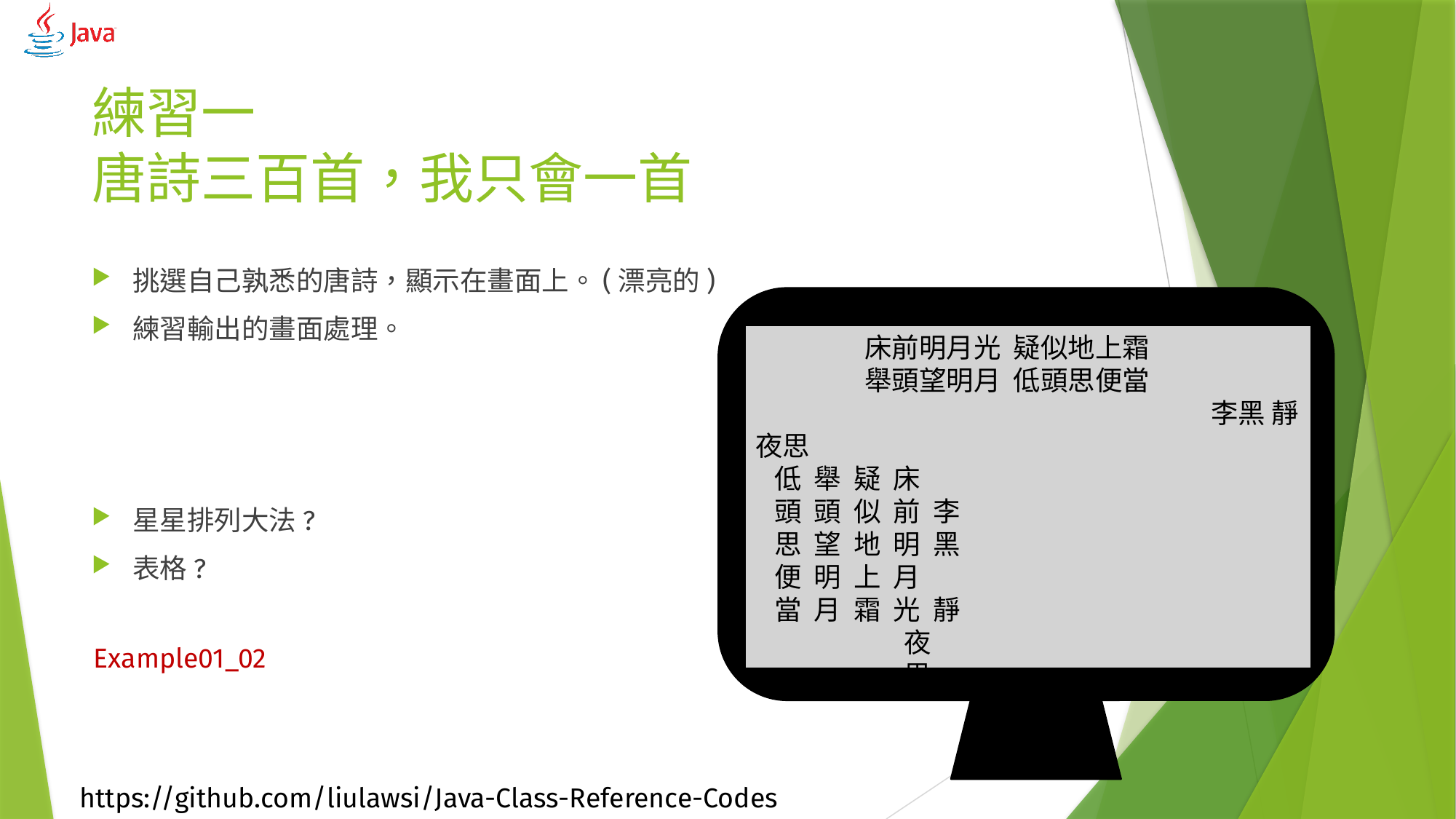

# 練習一 唐詩三百首，我只會一首
挑選自己孰悉的唐詩，顯示在畫面上。(漂亮的)
練習輸出的畫面處理。

星星排列大法?
表格?

	床前明月光  疑似地上霜
	舉頭望明月  低頭思便當
				  李黑 靜夜思
  低  舉  疑  床
  頭  頭  似  前  李
  思  望  地  明  黑
  便  明  上  月
  當  月  霜  光  靜
                       夜
                       思

Example01_02